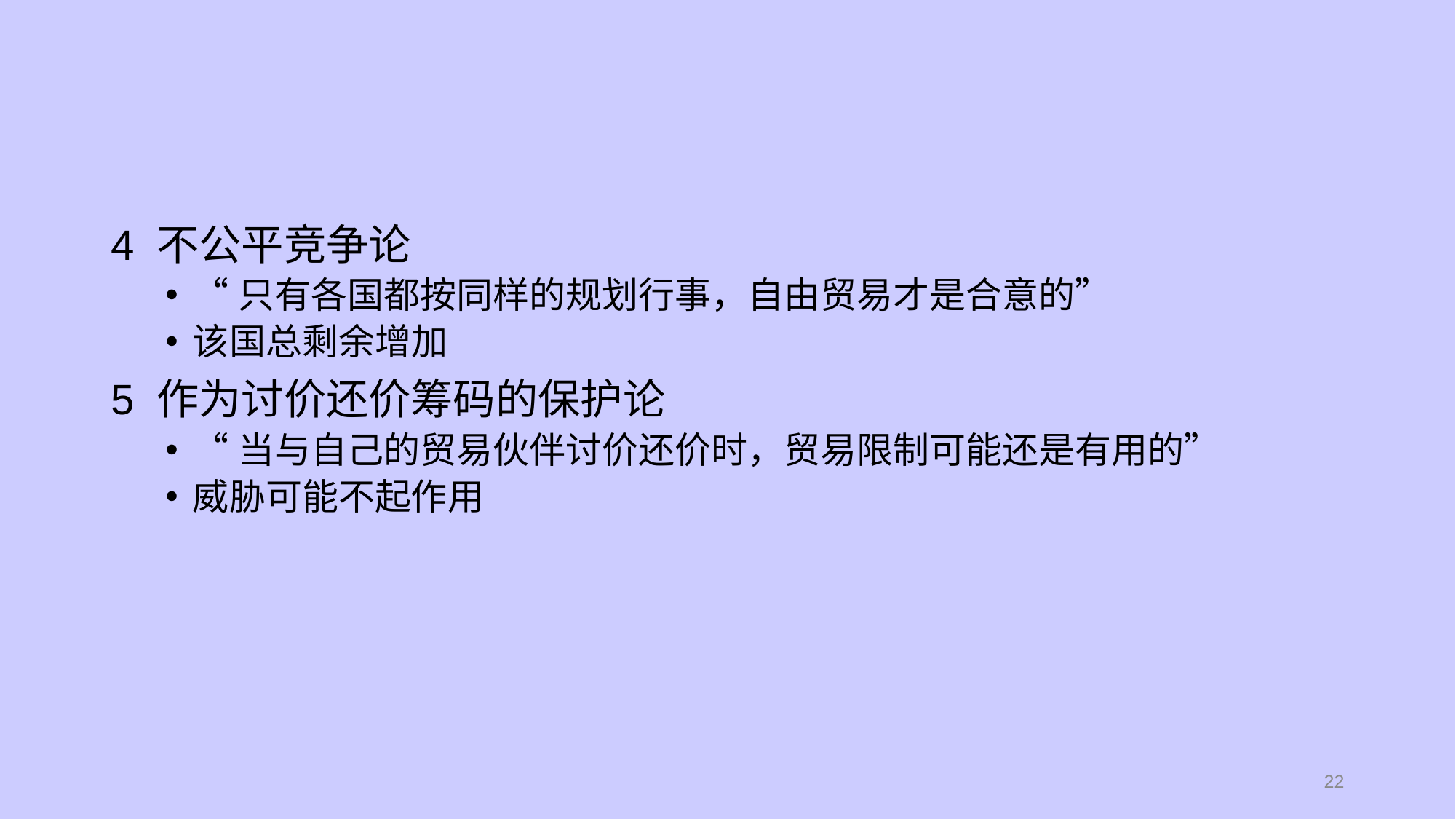

#
4 不公平竞争论
“只有各国都按同样的规划行事，自由贸易才是合意的”
该国总剩余增加
5 作为讨价还价筹码的保护论
“当与自己的贸易伙伴讨价还价时，贸易限制可能还是有用的”
威胁可能不起作用

22